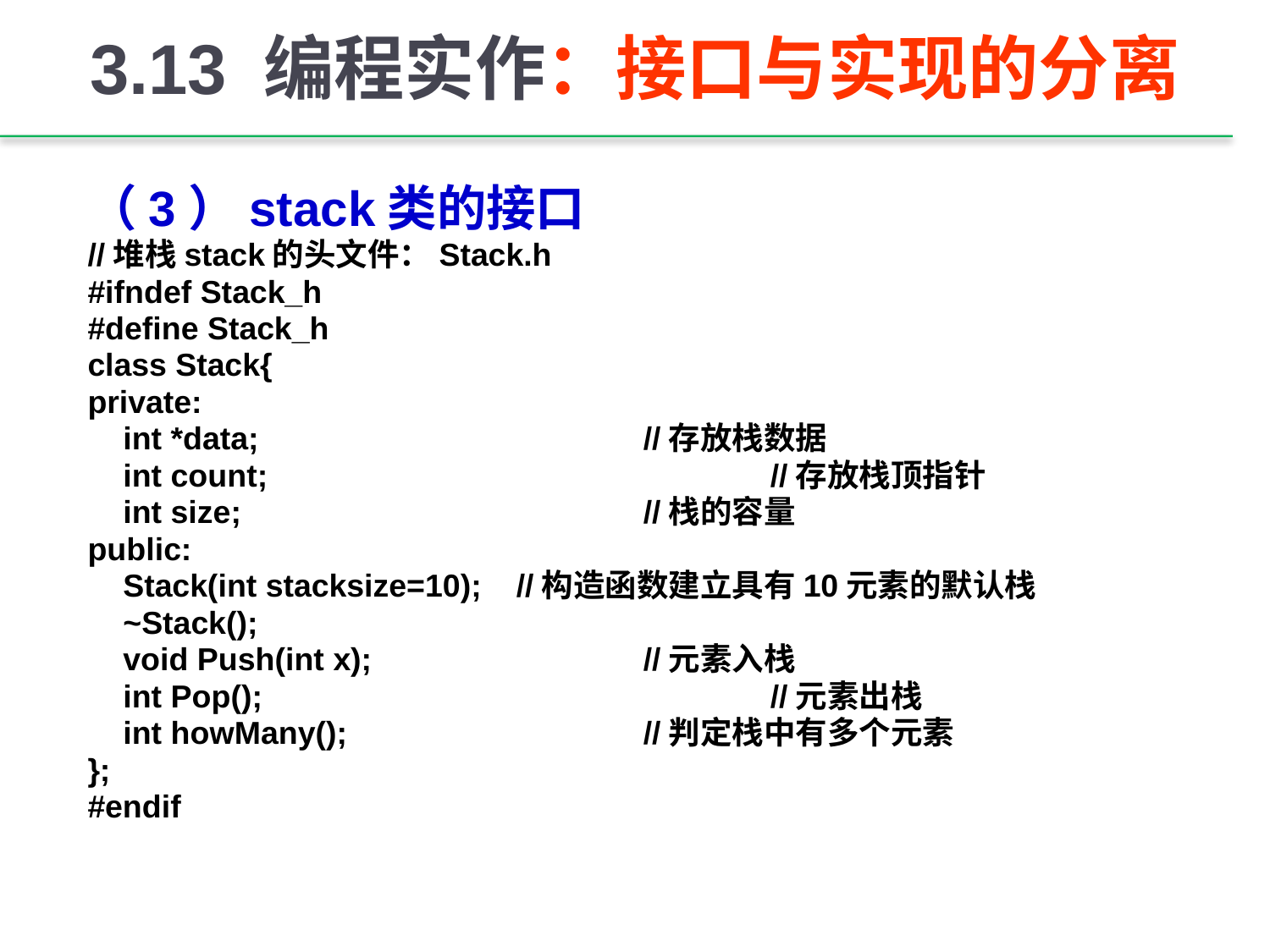

# 3.13 编程实作：接口与实现的分离
（3）stack类的接口
//堆栈stack的头文件：Stack.h
#ifndef Stack_h
#define Stack_h
class Stack{
private:
    int *data;				//存放栈数据
    int count;				//存放栈顶指针
    int size;				//栈的容量
public:
    Stack(int stacksize=10);	//构造函数建立具有10元素的默认栈
    ~Stack();
    void Push(int x);			//元素入栈
    int Pop();				//元素出栈
    int howMany();			//判定栈中有多个元素
};
#endif